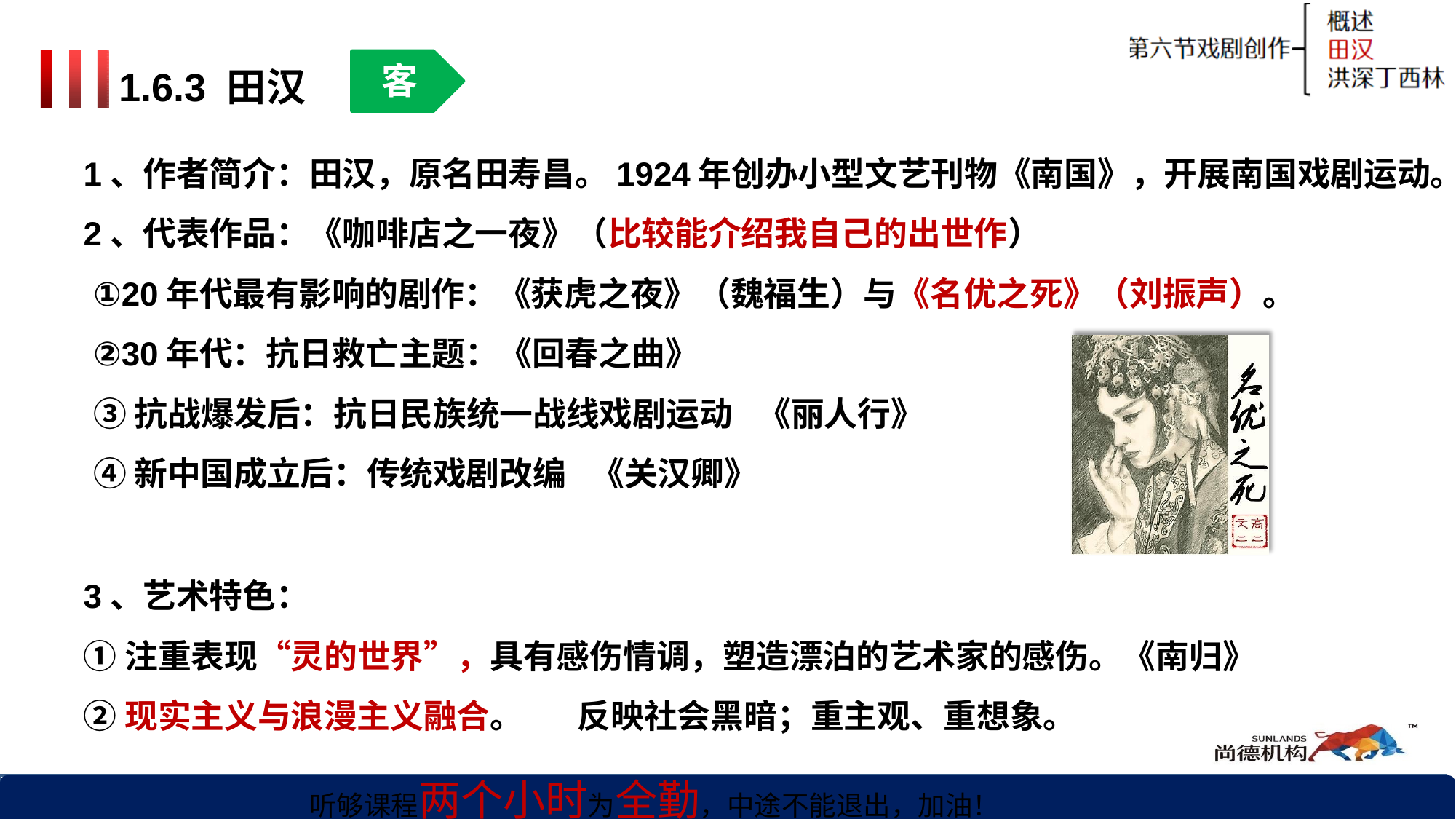

客
# 1.6.3 田汉
1、作者简介：田汉，原名田寿昌。1924年创办小型文艺刊物《南国》，开展南国戏剧运动。
2、代表作品：《咖啡店之一夜》（比较能介绍我自己的出世作）
①20年代最有影响的剧作：《获虎之夜》（魏福生）与《名优之死》（刘振声）。
②30年代：抗日救亡主题：《回春之曲》
③抗战爆发后：抗日民族统一战线戏剧运动	《丽人行》
④新中国成立后：传统戏剧改编	《关汉卿》

3、艺术特色：
①注重表现“灵的世界”，具有感伤情调，塑造漂泊的艺术家的感伤。《南归》
②现实主义与浪漫主义融合。	反映社会黑暗；重主观、重想象。

听够课程两个小时为全勤，中途不能退出，加油！